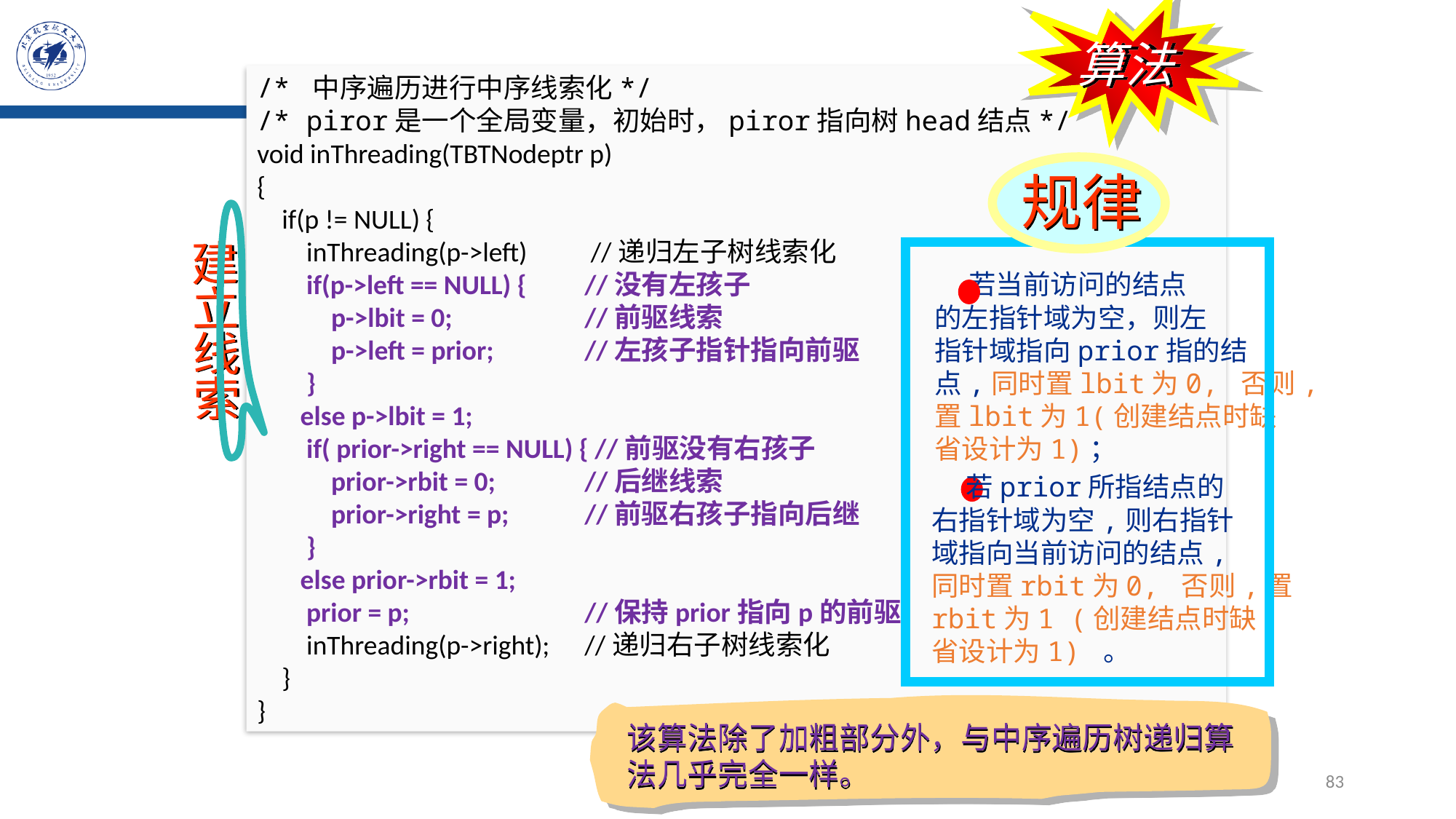

算法
/* 中序遍历进行中序线索化*/
/* piror是一个全局变量，初始时，piror指向树head结点*/
void inThreading(TBTNodeptr p)
{
    if(p != NULL) {
        inThreading(p->left) 	 //递归左子树线索化
        if(p->left == NULL) { 	//没有左孩子
            p->lbit = 0;		//前驱线索
            p->left = prior;	//左孩子指针指向前驱
        }
       else p->lbit = 1;
        if( prior->right == NULL) { //前驱没有右孩子
            prior->rbit = 0;	//后继线索
            prior->right = p;	//前驱右孩子指向后继
        }
       else prior->rbit = 1;
        prior = p;		//保持prior指向p的前驱
        inThreading(p->right); 	//递归右子树线索化
    }
}

规律

    若当前访问的结点
的左指针域为空，则左
指针域指向prior指的结
点,同时置lbit为0, 否则,
置lbit为1(创建结点时缺
省设计为1)；

    若prior所指结点的
右指针域为空,则右指针
域指向当前访问的结点,
同时置rbit为0, 否则,置
rbit为1 (创建结点时缺
省设计为1) 。

建
立
线
索

该算法除了加粗部分外，与中序遍历树递归算法几乎完全一样。
83